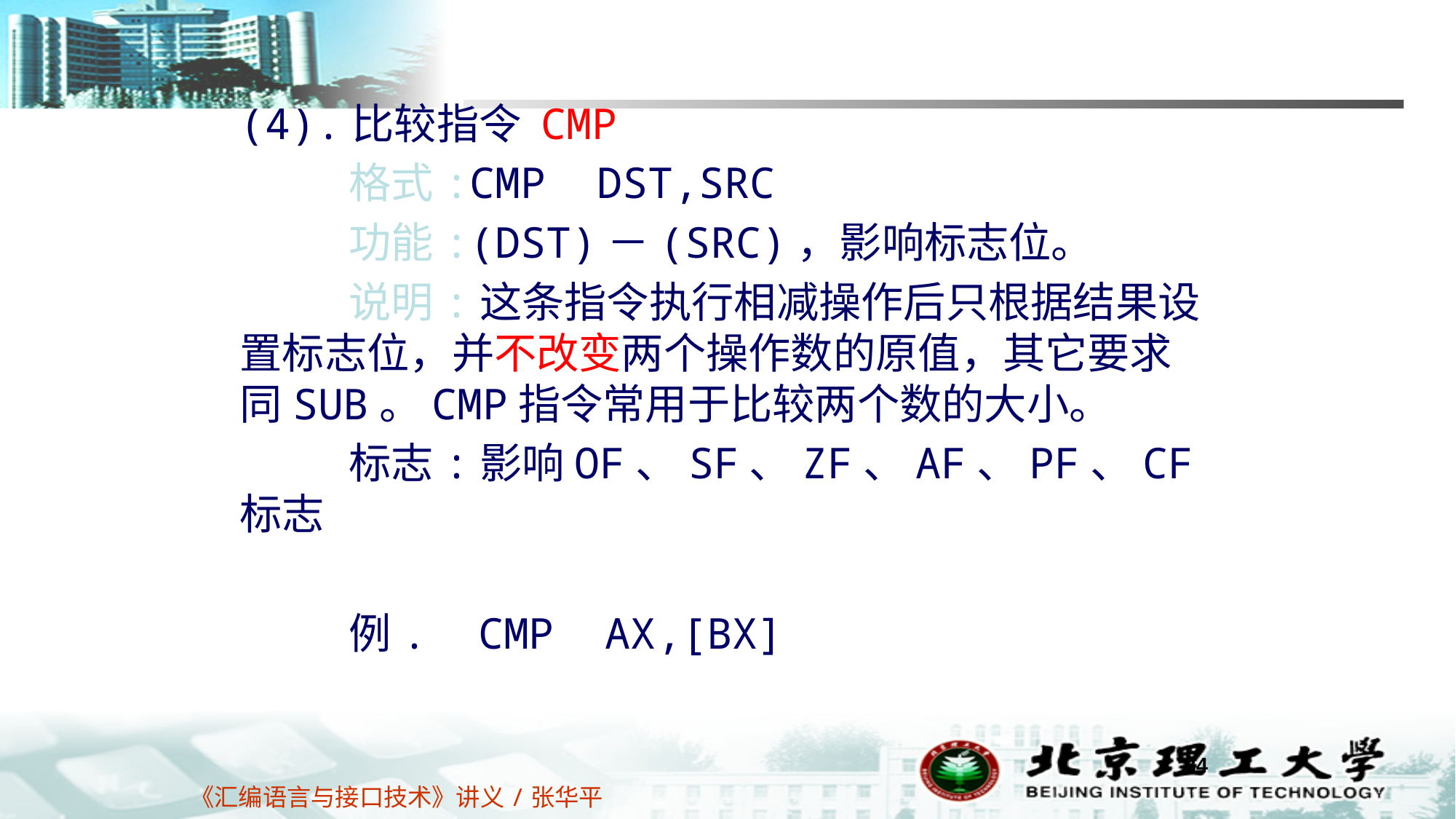

(4).比较指令 CMP
	格式:CMP  DST,SRC
	功能:(DST)－(SRC)，影响标志位。
	说明:这条指令执行相减操作后只根据结果设置标志位，并不改变两个操作数的原值，其它要求同SUB。CMP指令常用于比较两个数的大小。
	标志:影响OF、SF、ZF、AF、PF、CF标志

	例.  CMP  AX,[BX]
84